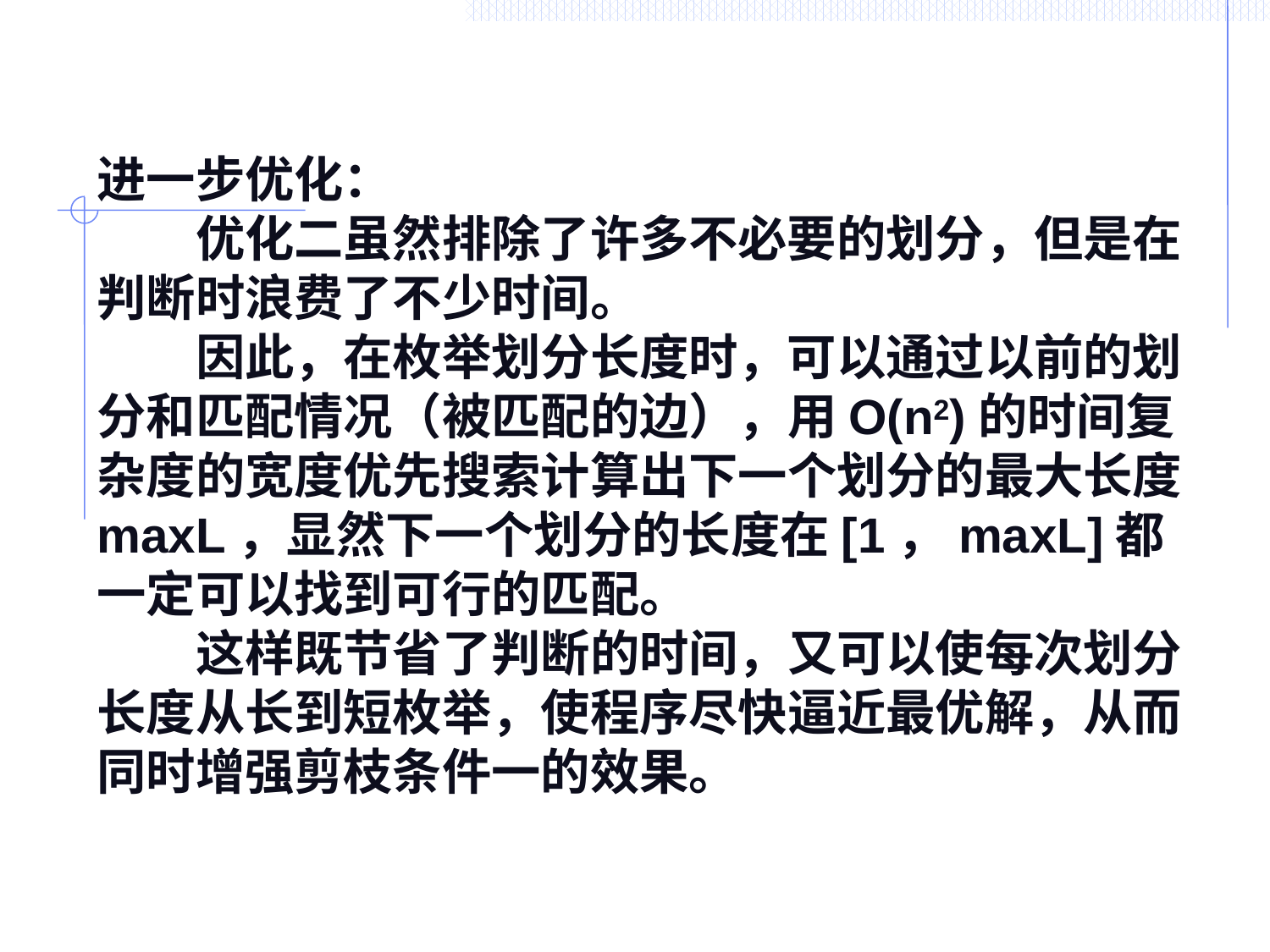

进一步优化：
　　优化二虽然排除了许多不必要的划分，但是在判断时浪费了不少时间。
　　因此，在枚举划分长度时，可以通过以前的划分和匹配情况（被匹配的边），用O(n2)的时间复杂度的宽度优先搜索计算出下一个划分的最大长度maxL，显然下一个划分的长度在[1，maxL]都一定可以找到可行的匹配。
　　这样既节省了判断的时间，又可以使每次划分长度从长到短枚举，使程序尽快逼近最优解，从而同时增强剪枝条件一的效果。